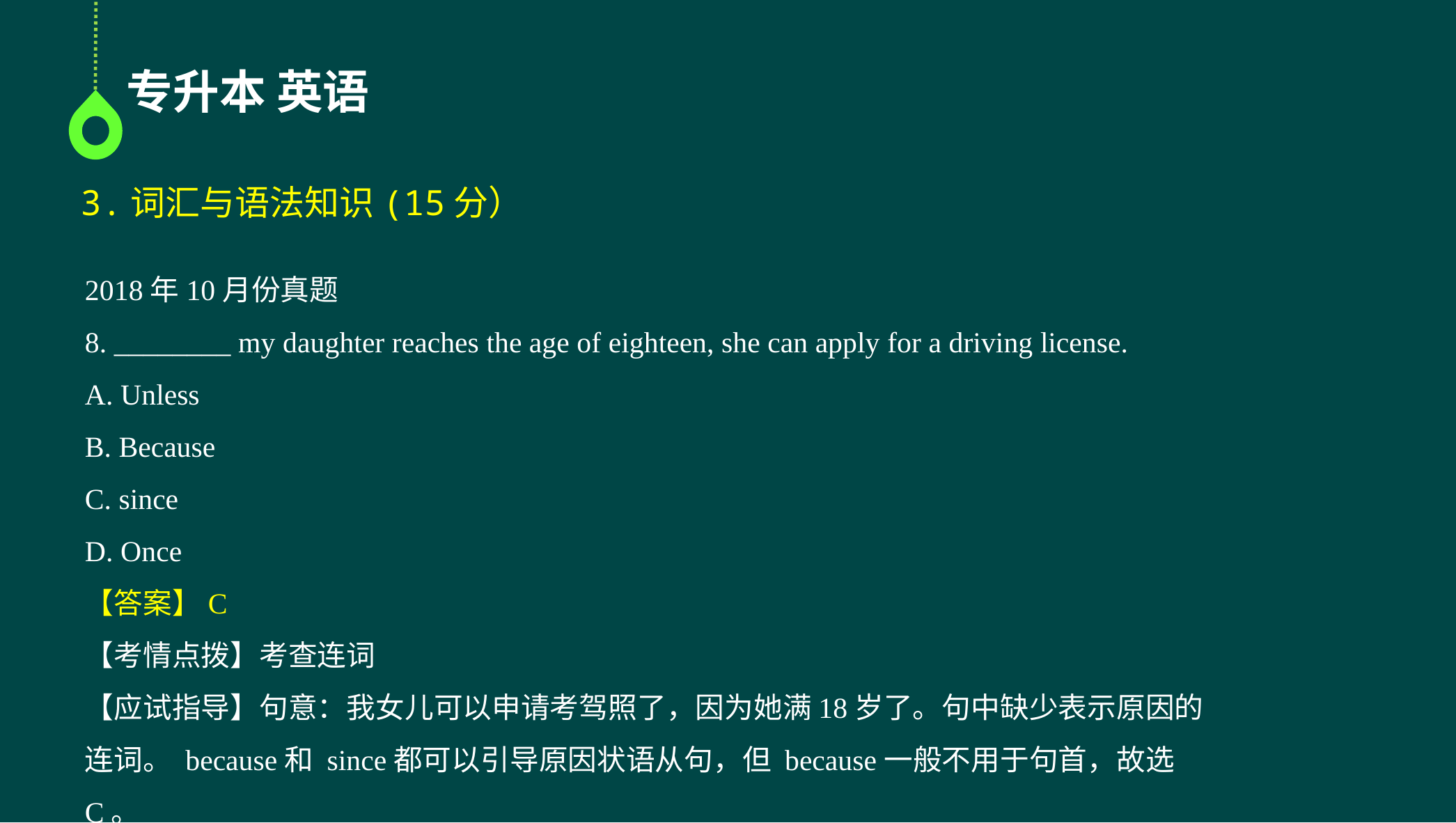

专升本 英语
3.词汇与语法知识(15分）
2018年10月份真题
8. ________ my daughter reaches the age of eighteen, she can apply for a driving license.
A. Unless
B. Because
C. since
D. Once
【答案】C
【考情点拨】考查连词
【应试指导】句意：我女儿可以申请考驾照了，因为她满18岁了。句中缺少表示原因的连词。 because和 since都可以引导原因状语从句，但 because一般不用于句首，故选C。